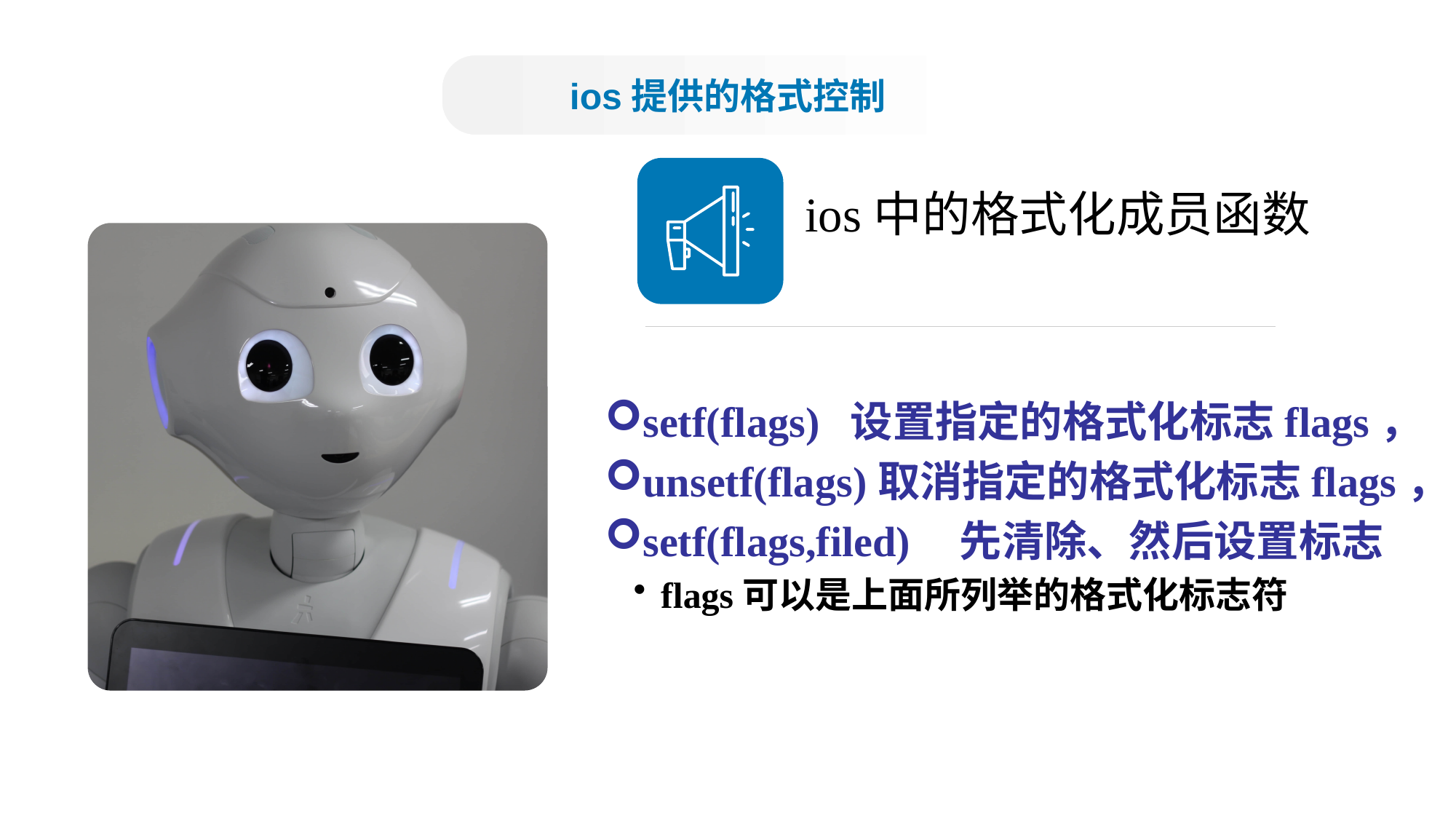

ios提供的格式控制

ios中的格式化成员函数

setf(flags)	设置指定的格式化标志flags，
unsetf(flags)取消指定的格式化标志flags，
setf(flags,filed)	先清除、然后设置标志
flags可以是上面所列举的格式化标志符